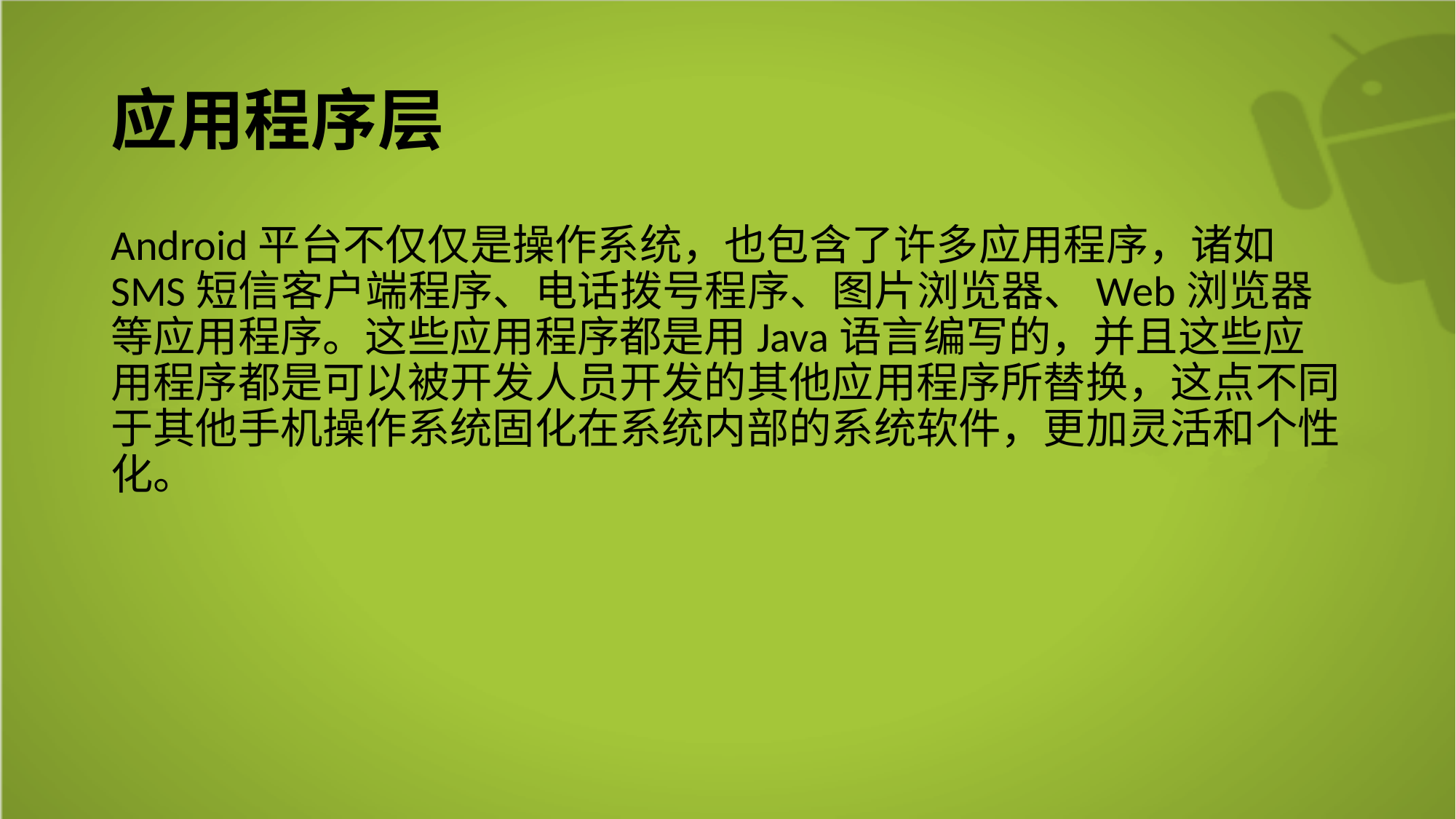

# 应用程序层
Android平台不仅仅是操作系统，也包含了许多应用程序，诸如SMS短信客户端程序、电话拨号程序、图片浏览器、Web浏览器等应用程序。这些应用程序都是用Java语言编写的，并且这些应用程序都是可以被开发人员开发的其他应用程序所替换，这点不同于其他手机操作系统固化在系统内部的系统软件，更加灵活和个性化。